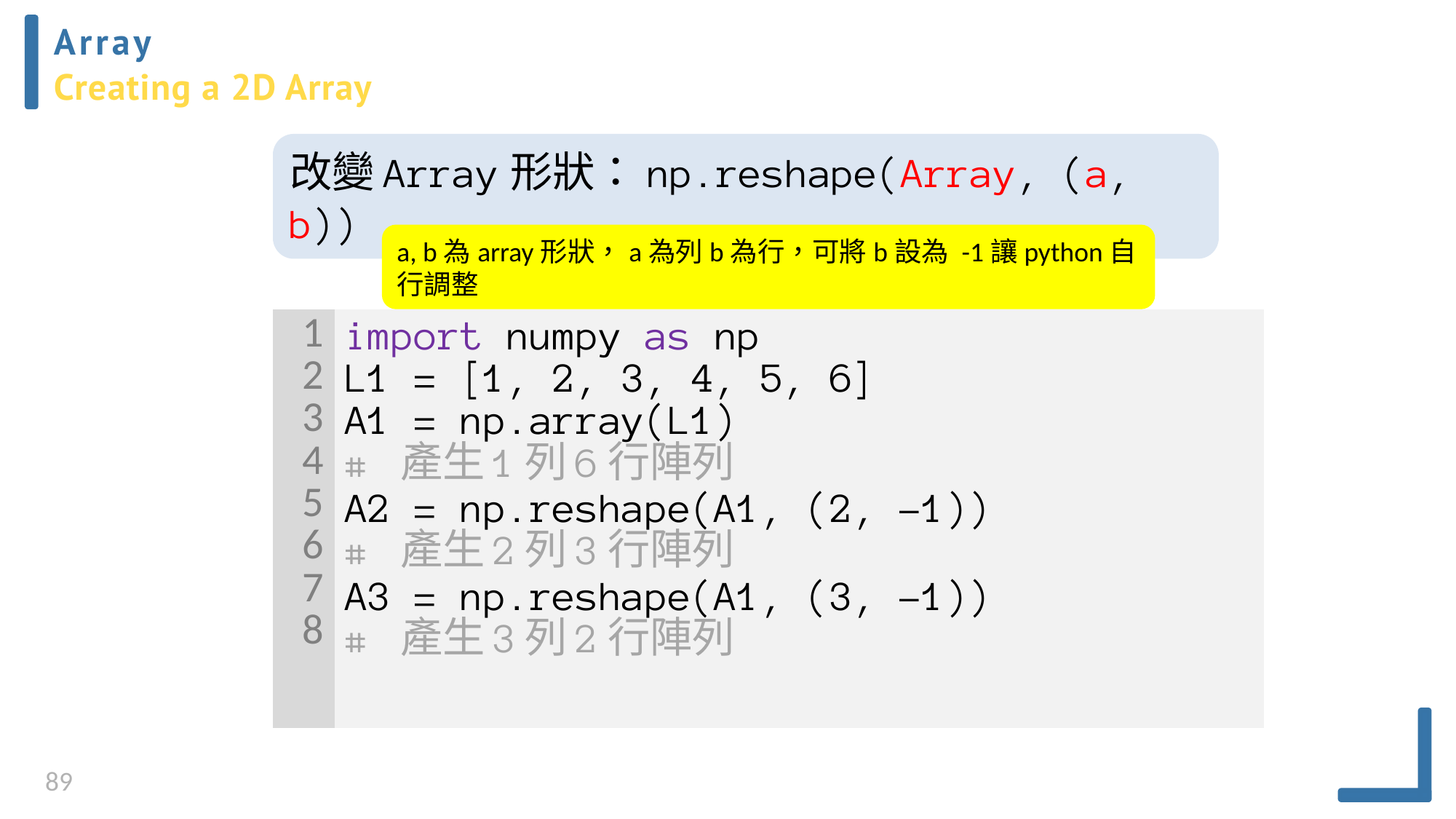

Array
Creating a 2D Array
改變Array形狀：np.reshape(Array, (a, b))
a, b為array形狀，a為列b為行，可將b設為 -1讓python自行調整
| 123456 7 8 | import numpy as np L1 = [1, 2, 3, 4, 5, 6] A1 = np.array(L1) # 產生1列6行陣列 A2 = np.reshape(A1, (2, -1)) # 產生2列3行陣列 A3 = np.reshape(A1, (3, -1)) # 產生3列2行陣列 |
| --- | --- |

89